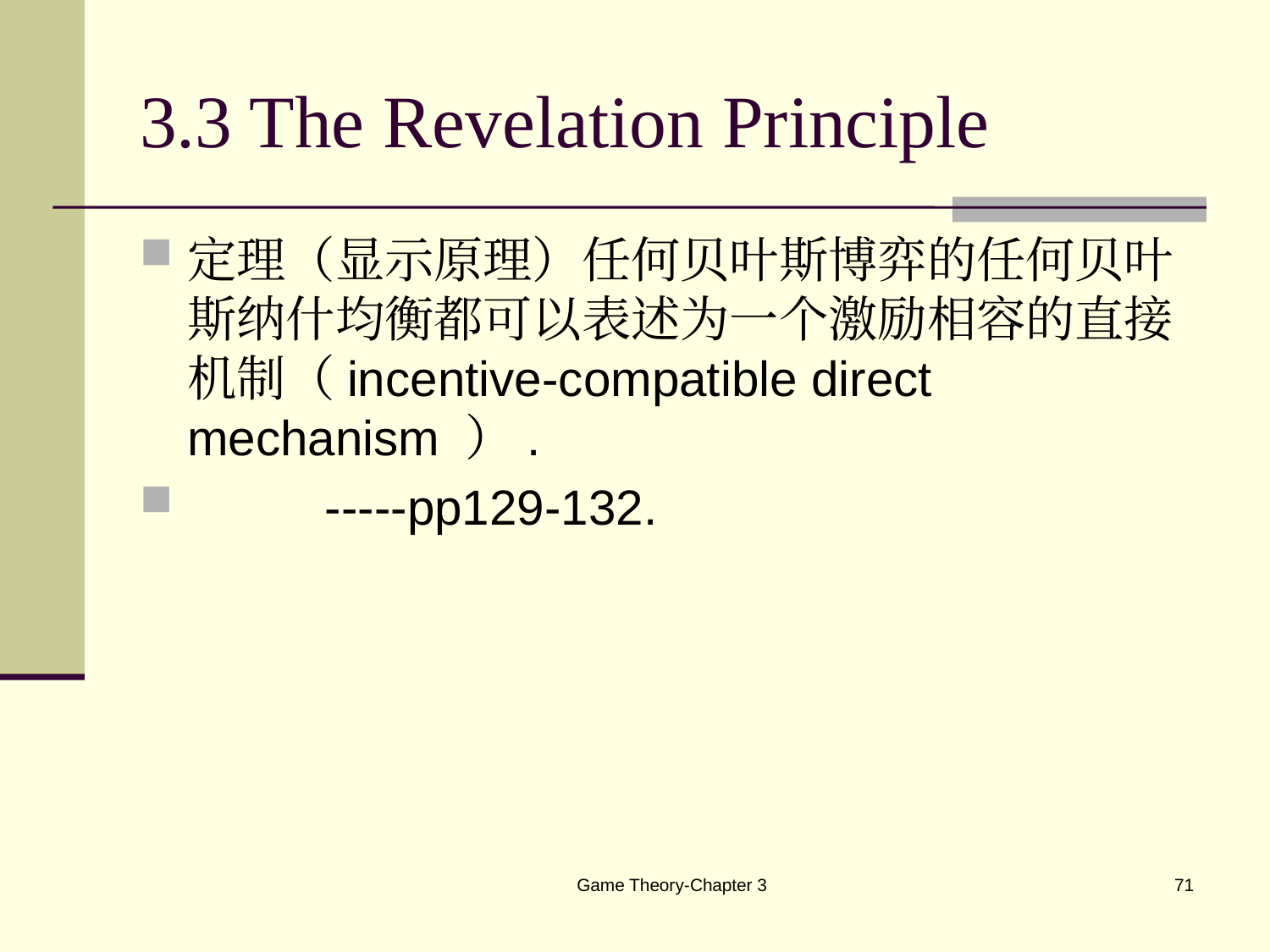

# 3.3 The Revelation Principle
定理（显示原理）任何贝叶斯博弈的任何贝叶斯纳什均衡都可以表述为一个激励相容的直接机制（incentive-compatible direct mechanism ）.
          -----pp129-132.
Game Theory-Chapter 3
71